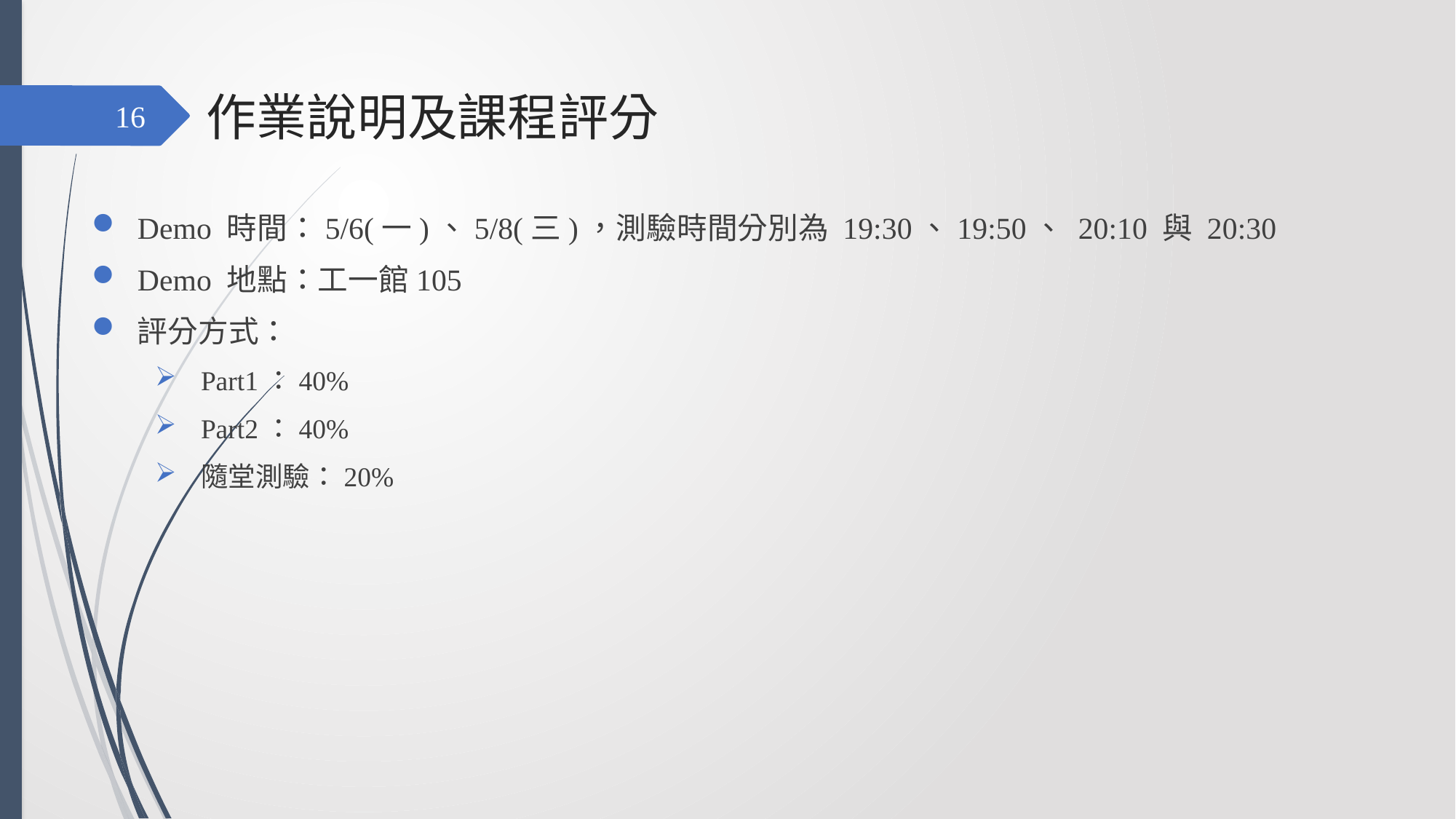

# 作業說明及課程評分
16
Demo 時間：5/6(一)、5/8(三)，測驗時間分別為 19:30、19:50、 20:10 與 20:30
Demo 地點：工一館105
評分方式：
Part1：40%
Part2：40%
隨堂測驗：20%